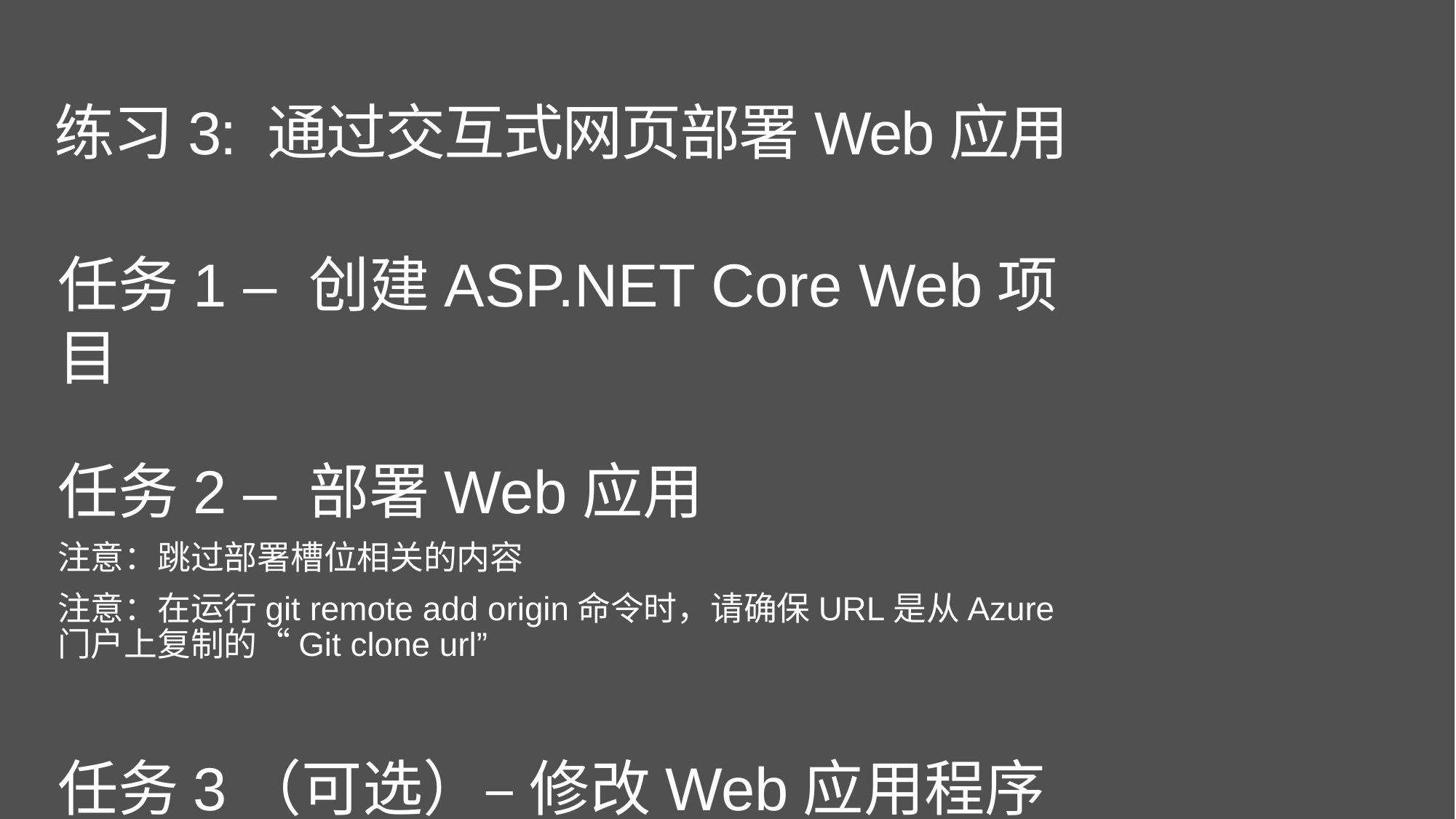

练习3: 通过交互式网页部署Web应用
任务1 – 创建ASP.NET Core Web项目

任务2 – 部署Web应用
注意：跳过部署槽位相关的内容
注意：在运行git remote add origin命令时，请确保URL是从Azure门户上复制的“Git clone url”

任务3（可选）– 修改Web应用程序